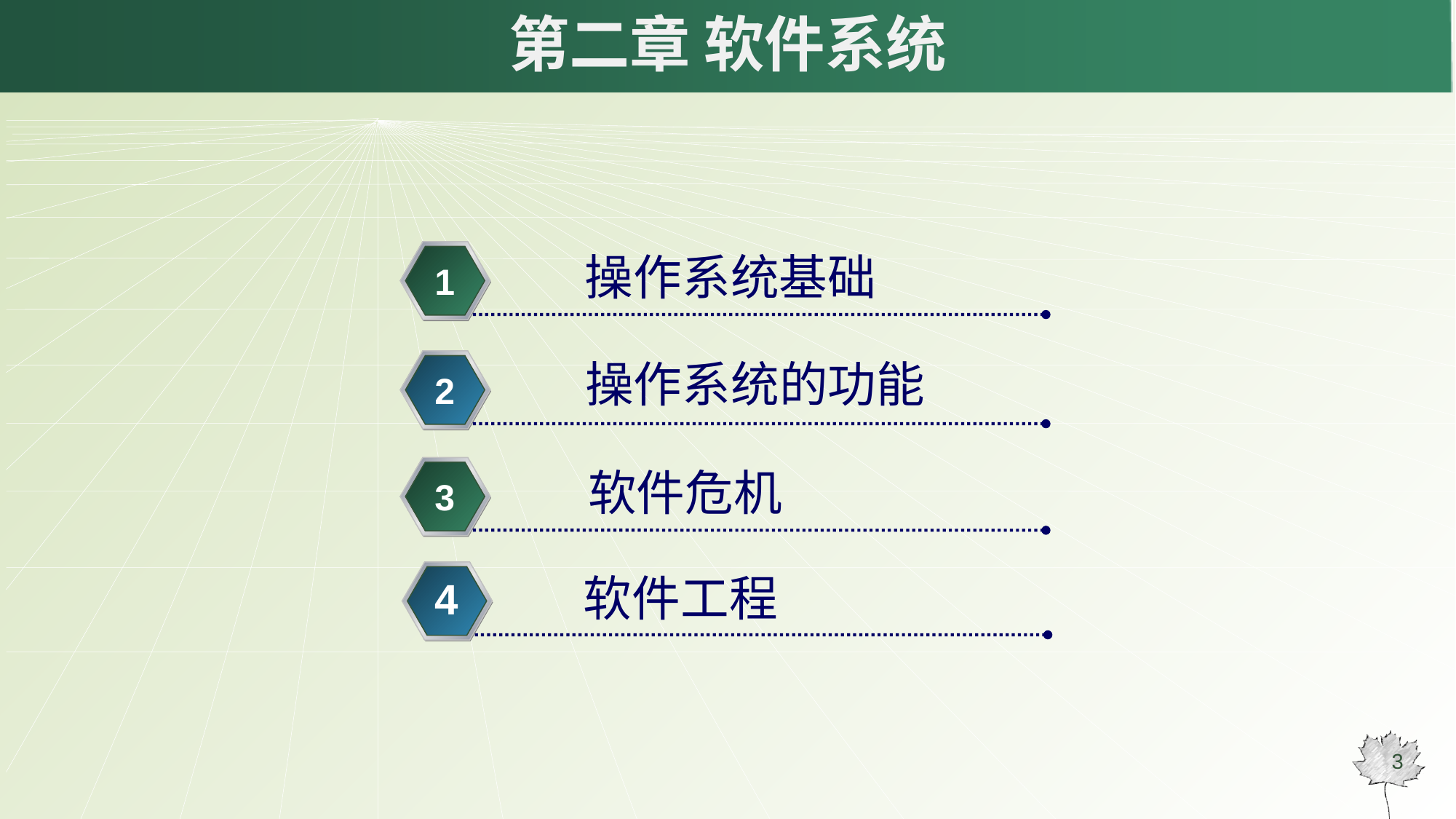

# 第二章 软件系统

操作系统基础

1

操作系统的功能

2

软件危机

3

软件工程
4

3